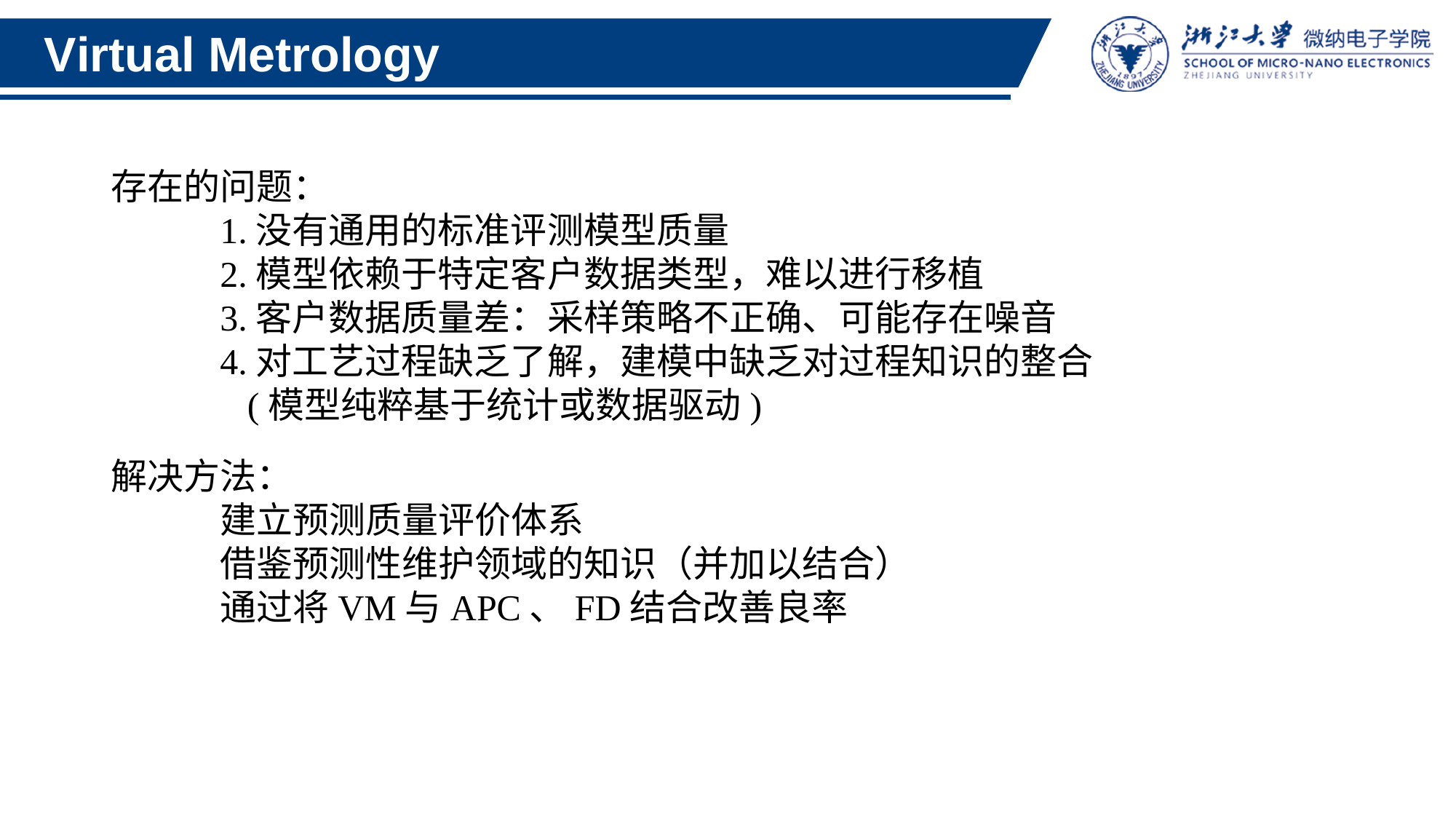

Virtual Metrology
存在的问题：
	1.没有通用的标准评测模型质量
	2.模型依赖于特定客户数据类型，难以进行移植
	3.客户数据质量差：采样策略不正确、可能存在噪音
	4.对工艺过程缺乏了解，建模中缺乏对过程知识的整合
	   (模型纯粹基于统计或数据驱动)
解决方法：
	建立预测质量评价体系
	借鉴预测性维护领域的知识（并加以结合）
	通过将VM与APC、FD结合改善良率